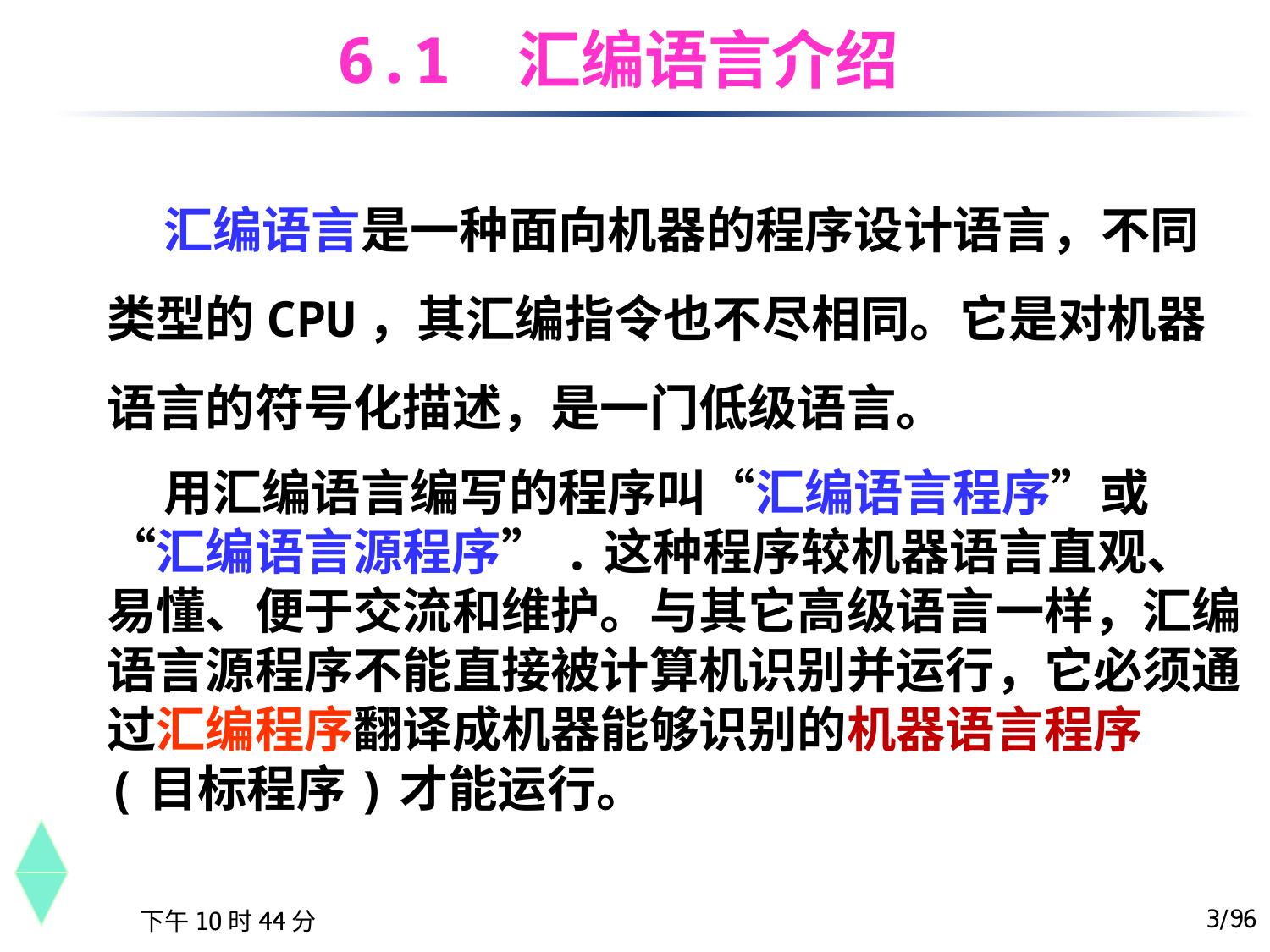

6.1	 汇编语言介绍
    汇编语言是一种面向机器的程序设计语言，不同类型的CPU，其汇编指令也不尽相同。它是对机器语言的符号化描述，是一门低级语言。
    用汇编语言编写的程序叫“汇编语言程序”或“汇编语言源程序”.这种程序较机器语言直观、易懂、便于交流和维护。与其它高级语言一样，汇编语言源程序不能直接被计算机识别并运行，它必须通过汇编程序翻译成机器能够识别的机器语言程序(目标程序)才能运行。
3/96
下午10时44分